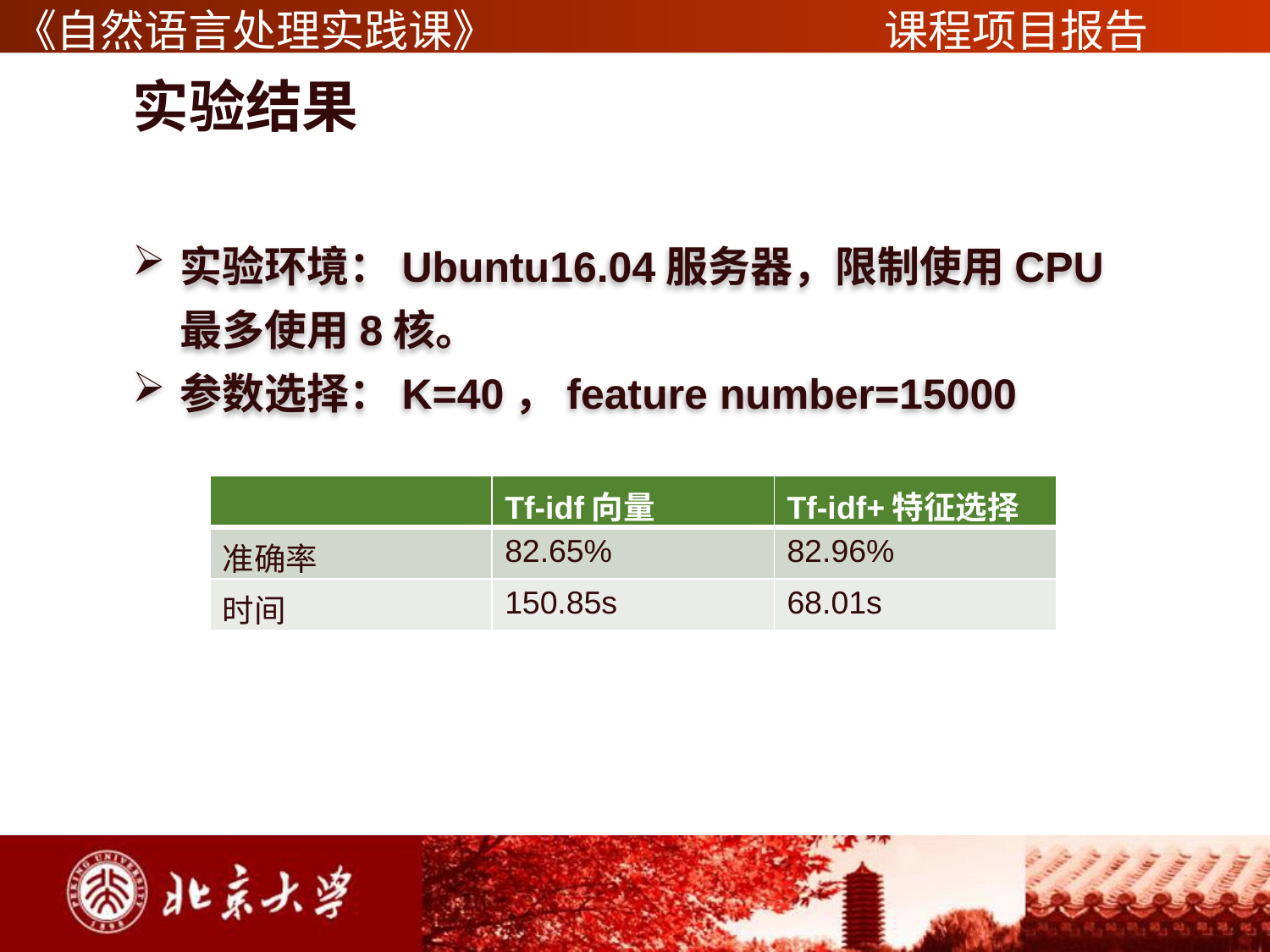

# 实验结果
实验环境：Ubuntu16.04服务器，限制使用CPU最多使用8核。
参数选择：K=40，feature number=15000
|  | Tf-idf向量 | Tf-idf+特征选择 |
| --- | --- | --- |
| 准确率 | 82.65% | 82.96% |
| 时间 | 150.85s | 68.01s |